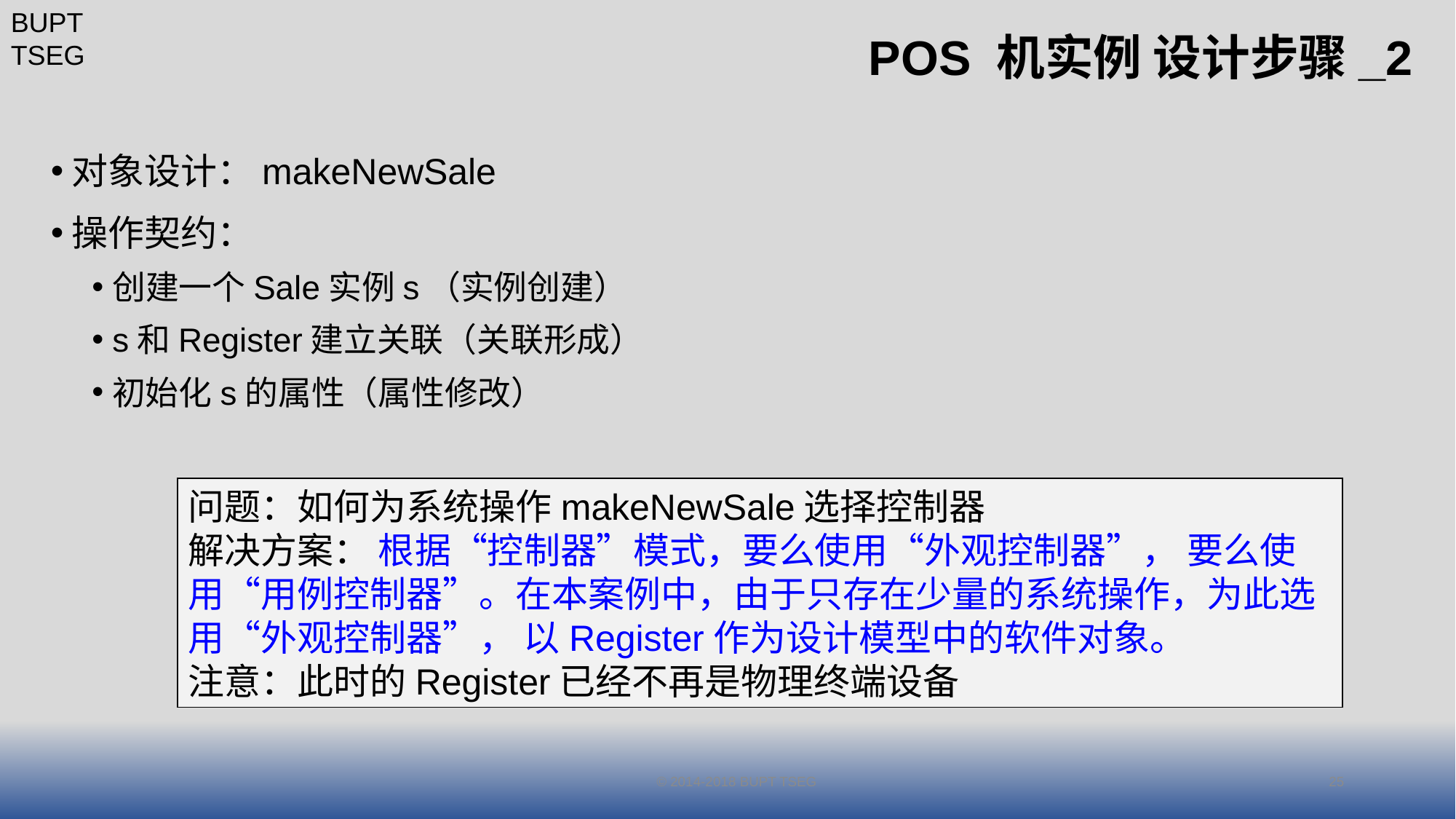

# POS 机实例 设计步骤_2
对象设计：makeNewSale
操作契约：
创建一个Sale实例s（实例创建）
s和Register建立关联（关联形成）
初始化s的属性（属性修改）

问题：如何为系统操作makeNewSale选择控制器
解决方案： 根据“控制器”模式，要么使用“外观控制器”， 要么使用“用例控制器”。在本案例中，由于只存在少量的系统操作，为此选用“外观控制器”， 以Register作为设计模型中的软件对象。
注意：此时的Register已经不再是物理终端设备
© 2014-2018 BUPT TSEG
25